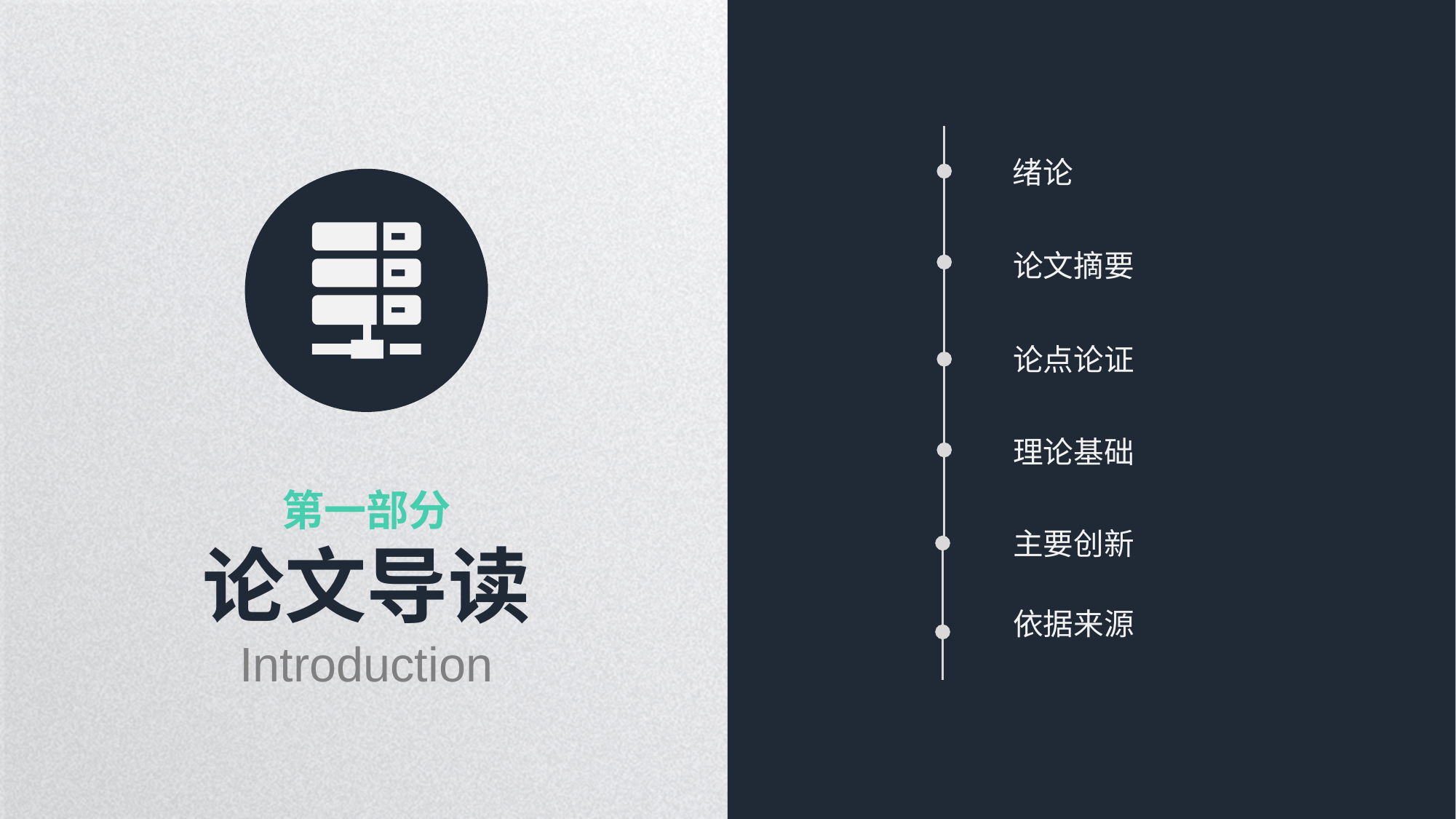

绪论

论文摘要
论点论证
理论基础
第一部分
主要创新
论文导读
Introduction
依据来源
延时符